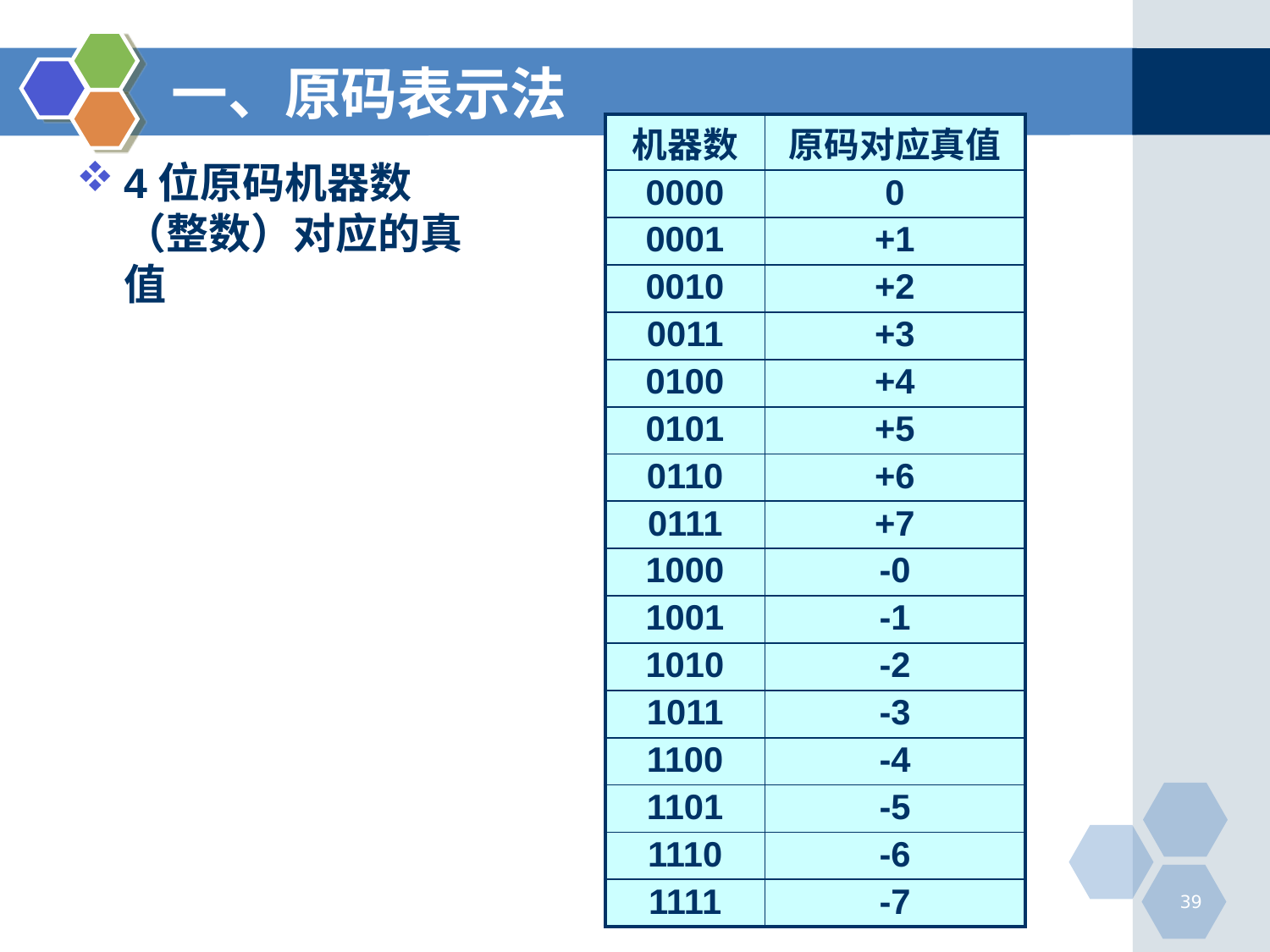

# 一、原码表示法
| 机器数 | 原码对应真值 |
| --- | --- |
| 0000 | 0 |
| 0001 | +1 |
| 0010 | +2 |
| 0011 | +3 |
| 0100 | +4 |
| 0101 | +5 |
| 0110 | +6 |
| 0111 | +7 |
| 1000 | -0 |
| 1001 | -1 |
| 1010 | -2 |
| 1011 | -3 |
| 1100 | -4 |
| 1101 | -5 |
| 1110 | -6 |
| 1111 | -7 |
4位原码机器数（整数）对应的真值
39